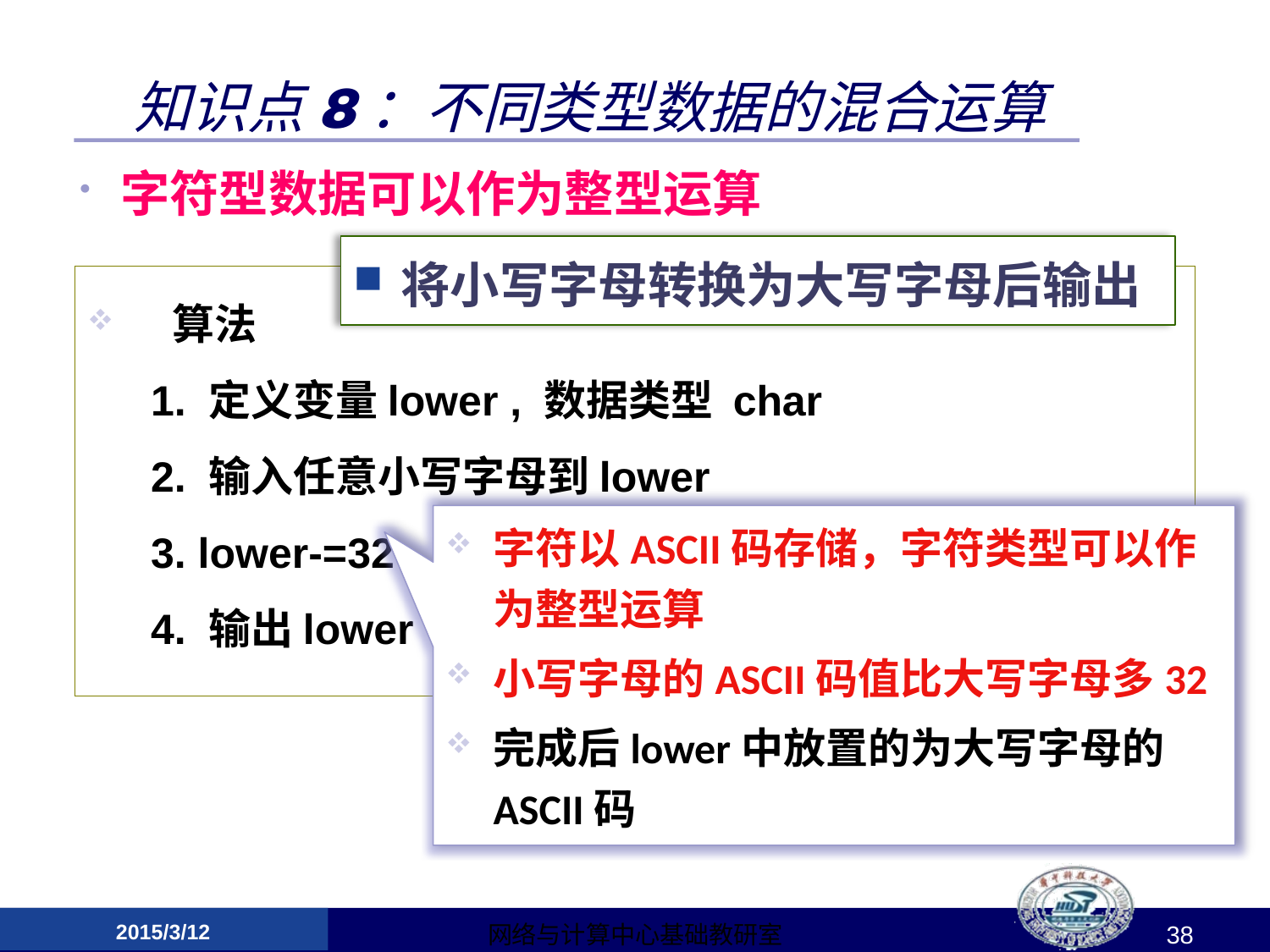

# 知识点8：不同类型数据的混合运算
字符型数据可以作为整型运算
将小写字母转换为大写字母后输出
算法
1. 定义变量lower , 数据类型 char
2. 输入任意小写字母到lower
3. lower-=32
4. 输出lower
字符以ASCII码存储，字符类型可以作为整型运算
小写字母的ASCII码值比大写字母多32
完成后lower中放置的为大写字母的ascii码
2015/3/12
网络与计算中心基础教研室
38